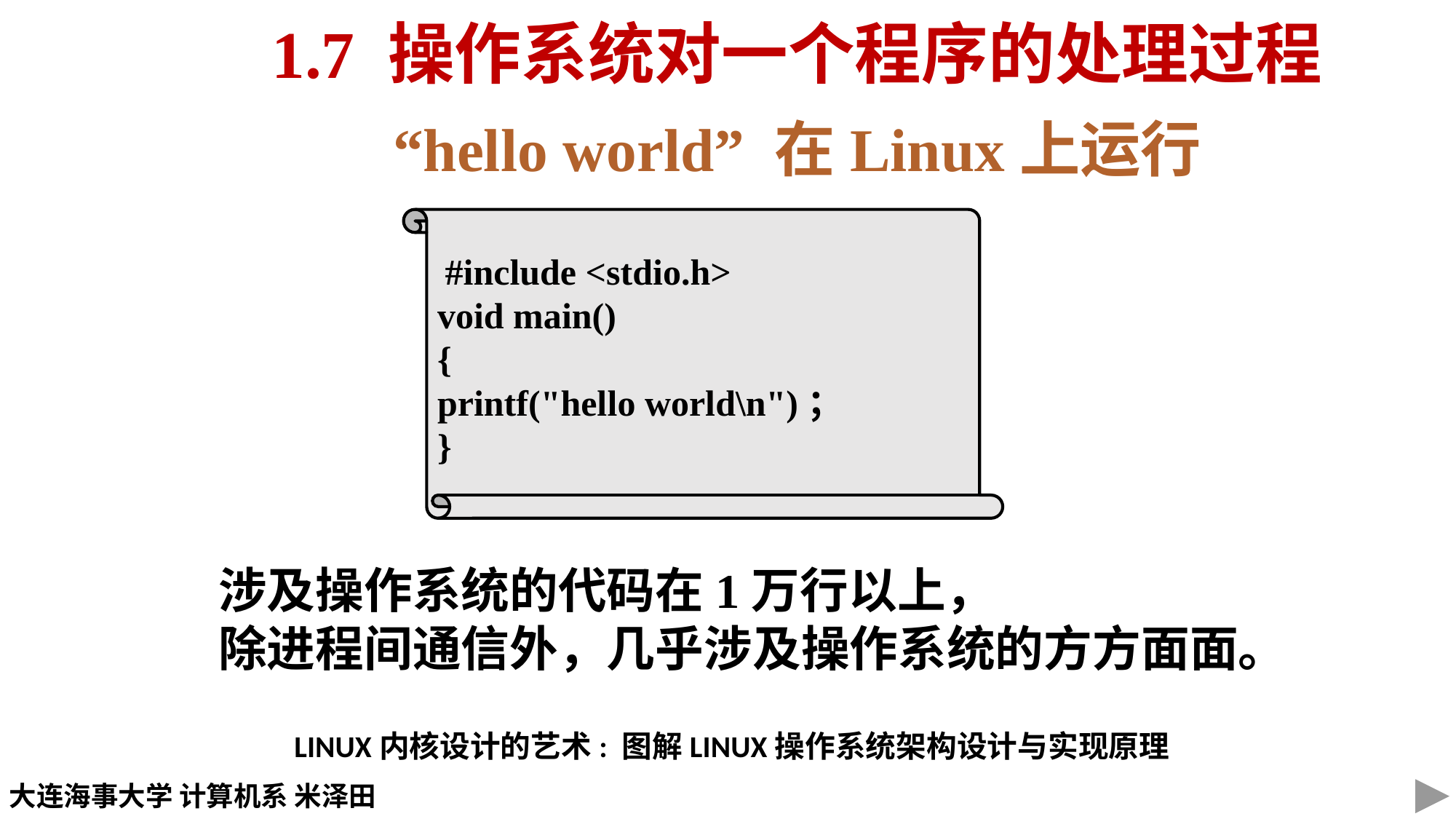

1.7 操作系统对一个程序的处理过程
# “hello world” 在Linux上运行
 #include <stdio.h>
void main()
{
printf("hello world\n")；
}
涉及操作系统的代码在1万行以上，
除进程间通信外，几乎涉及操作系统的方方面面。
LINUX内核设计的艺术: 图解LINUX操作系统架构设计与实现原理
大连海事大学 计算机系 米泽田